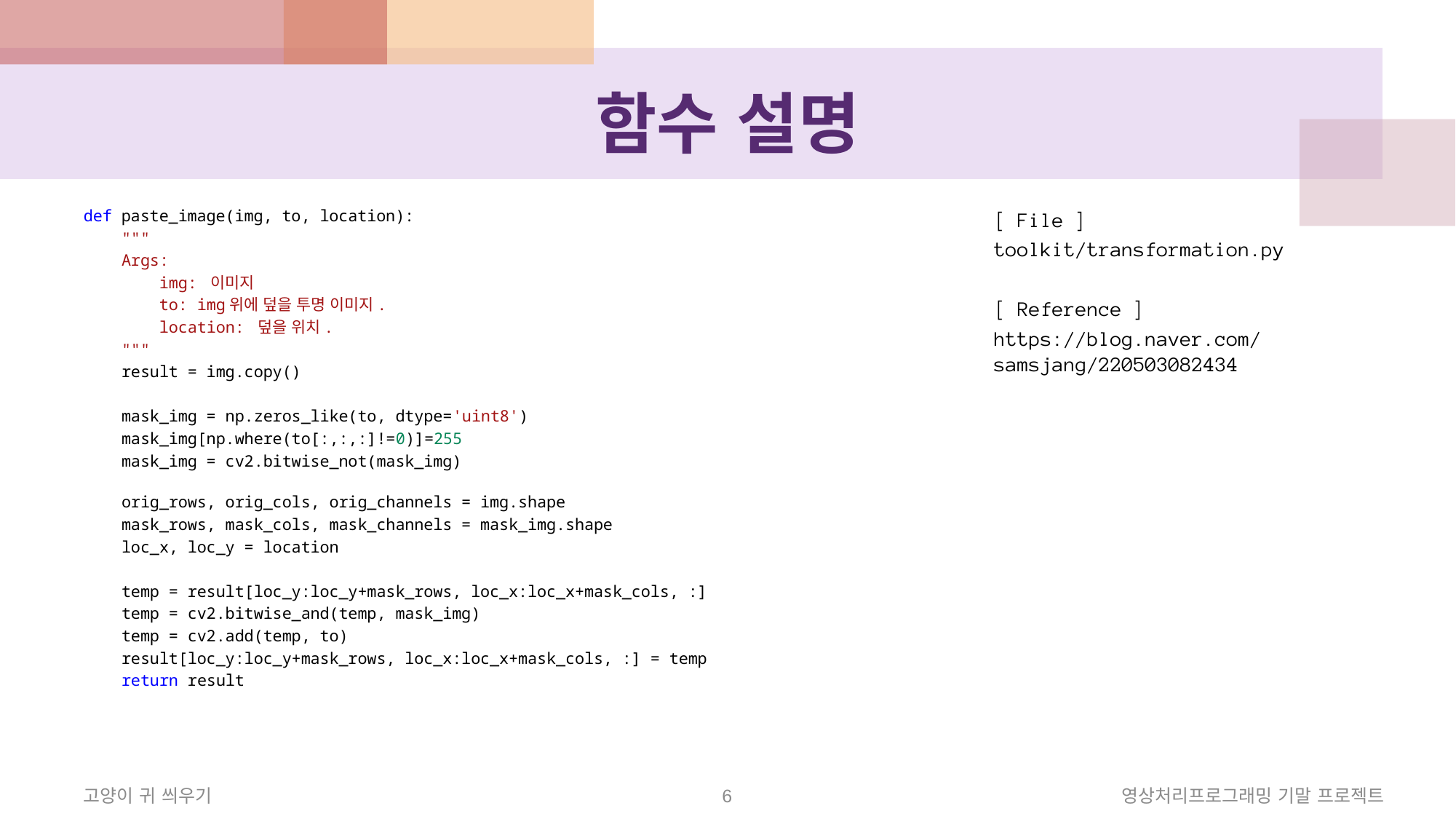

# 함수 설명
def paste_image(img, to, location):
    """
    Args:
        img: 이미지
        to: img위에 덮을 투명 이미지.
        location: 덮을 위치.
    """
    result = img.copy()

    mask_img = np.zeros_like(to, dtype='uint8')
    mask_img[np.where(to[:,:,:]!=0)]=255
    mask_img = cv2.bitwise_not(mask_img)
    orig_rows, orig_cols, orig_channels = img.shape
    mask_rows, mask_cols, mask_channels = mask_img.shape
    loc_x, loc_y = location

    temp = result[loc_y:loc_y+mask_rows, loc_x:loc_x+mask_cols, :]
    temp = cv2.bitwise_and(temp, mask_img)
    temp = cv2.add(temp, to)
    result[loc_y:loc_y+mask_rows, loc_x:loc_x+mask_cols, :] = temp
    return result
[ File ]
toolkit/transformation.py

[ Reference ]
https://blog.naver.com/samsjang/220503082434
고양이 귀 씌우기
6
영상처리프로그래밍 기말 프로젝트